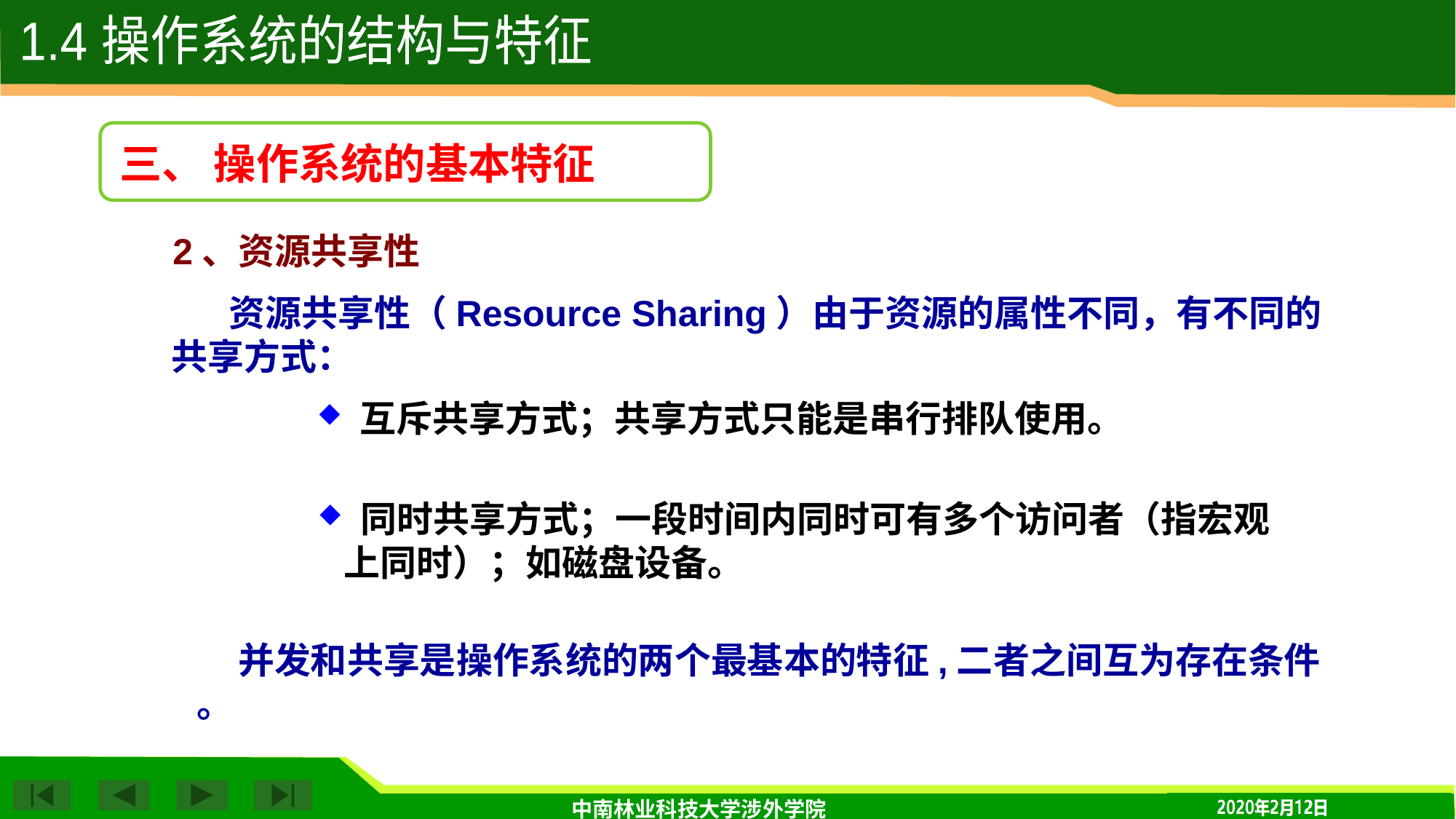

1.4 操作系统的结构与特征

三、 操作系统的基本特征

 2、资源共享性
      资源共享性（Resource Sharing）由于资源的属性不同，有不同的共享方式：
 互斥共享方式；共享方式只能是串行排队使用。
 同时共享方式；一段时间内同时可有多个访问者（指宏观上同时）；如磁盘设备。
     并发和共享是操作系统的两个最基本的特征,二者之间互为存在条件 。